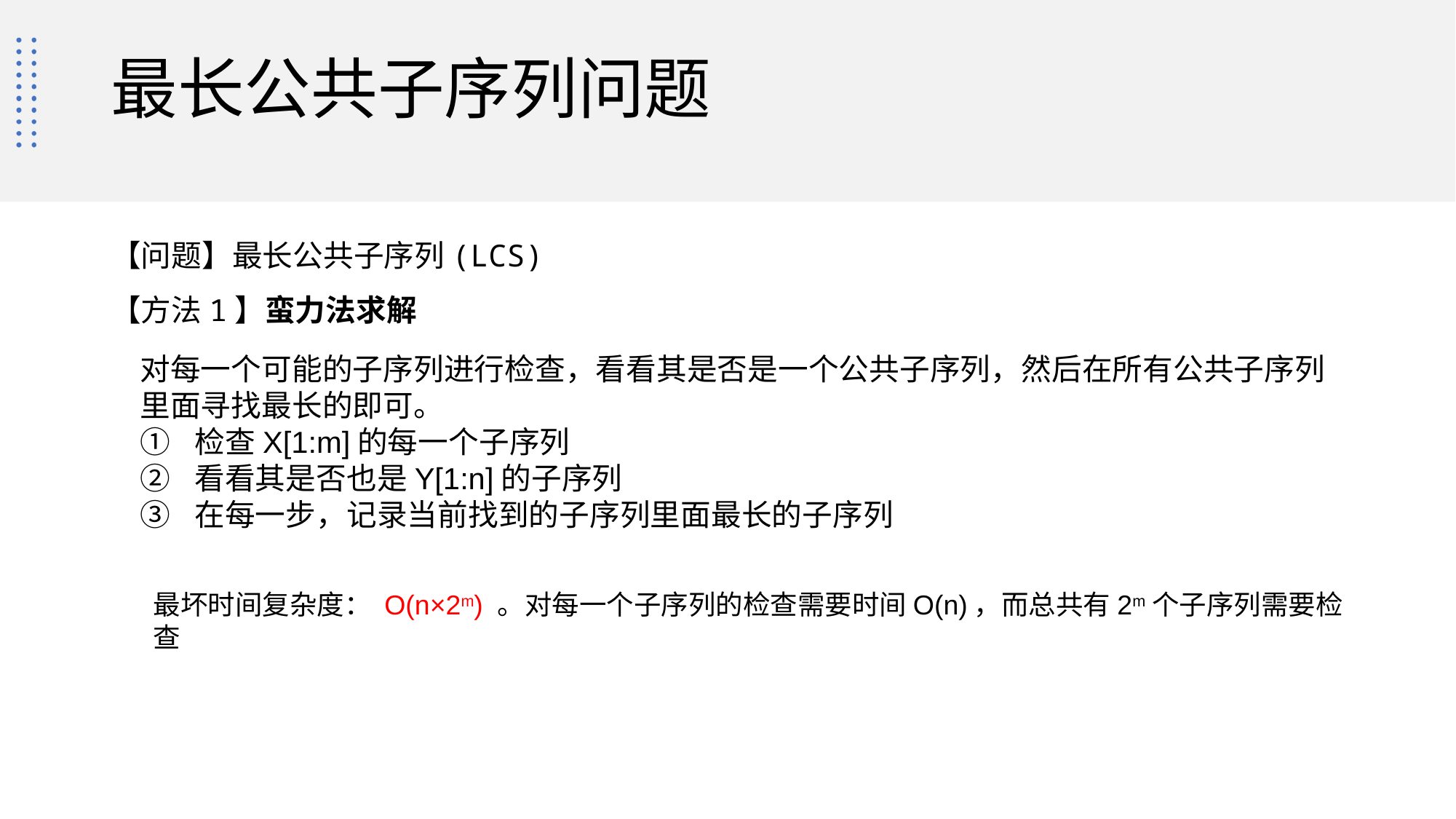

# 最长公共子序列问题
【问题】最长公共子序列(LCS)
【方法1】蛮力法求解
对每一个可能的子序列进行检查，看看其是否是一个公共子序列，然后在所有公共子序列里面寻找最长的即可。
检查X[1:m]的每一个子序列
看看其是否也是Y[1:n]的子序列
在每一步，记录当前找到的子序列里面最长的子序列
最坏时间复杂度： O(n×2m) 。对每一个子序列的检查需要时间O(n)，而总共有2m个子序列需要检查